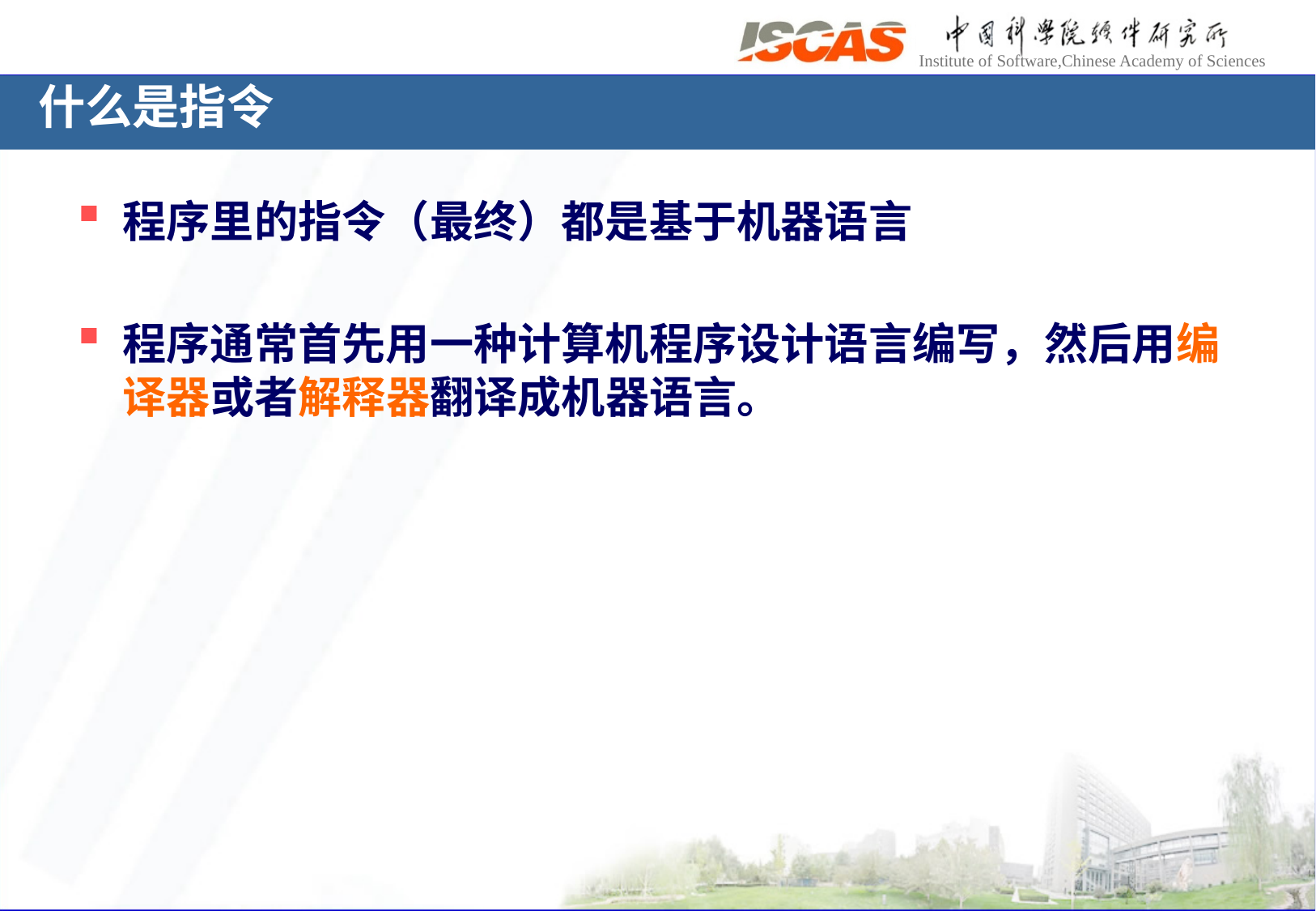

什么是指令
程序里的指令（最终）都是基于机器语言

程序通常首先用一种计算机程序设计语言编写，然后用编译器或者解释器翻译成机器语言。